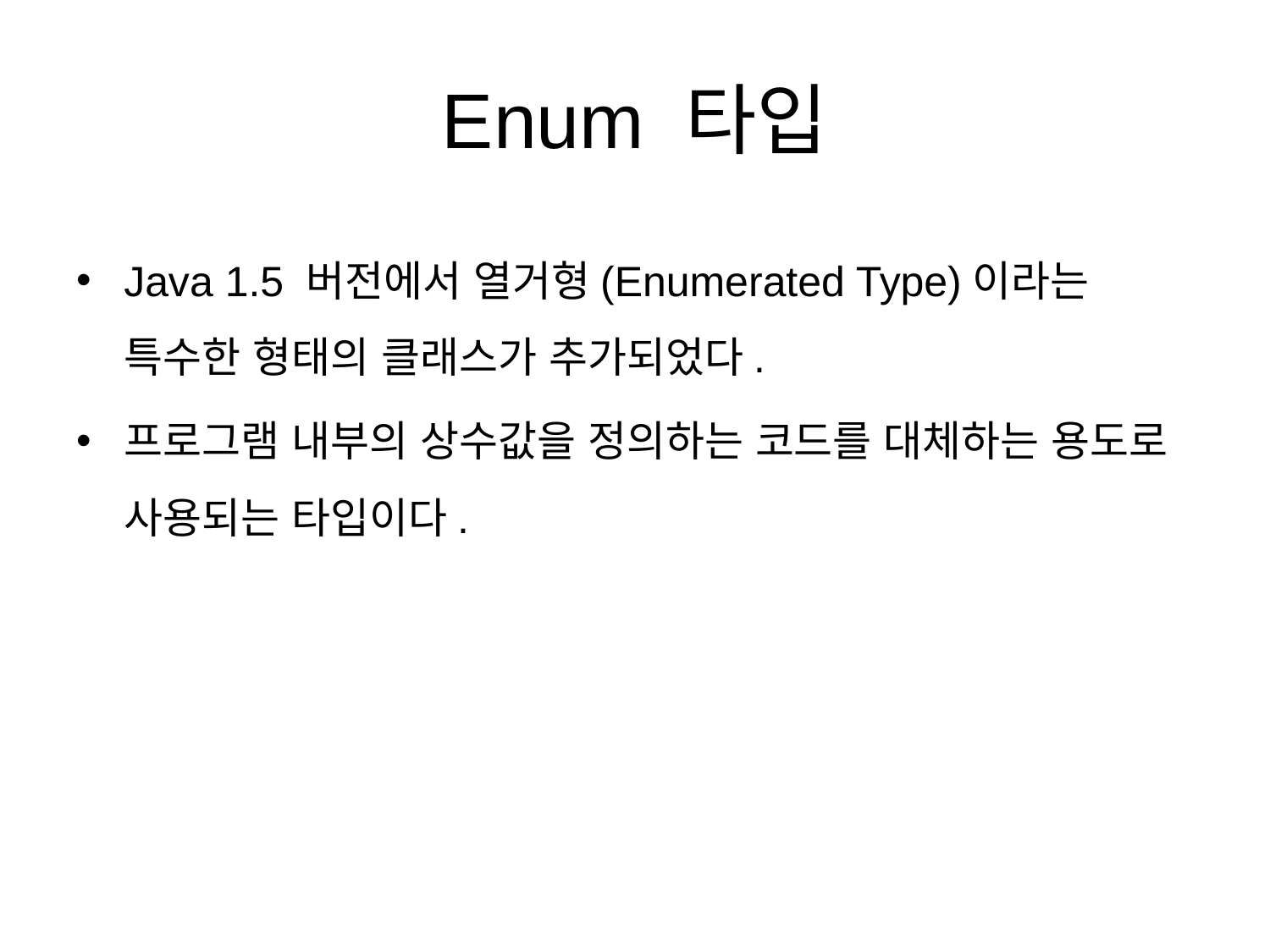

# Enum 타입
Java 1.5 버전에서 열거형(Enumerated Type)이라는 특수한 형태의 클래스가 추가되었다.
프로그램 내부의 상수값을 정의하는 코드를 대체하는 용도로 사용되는 타입이다.